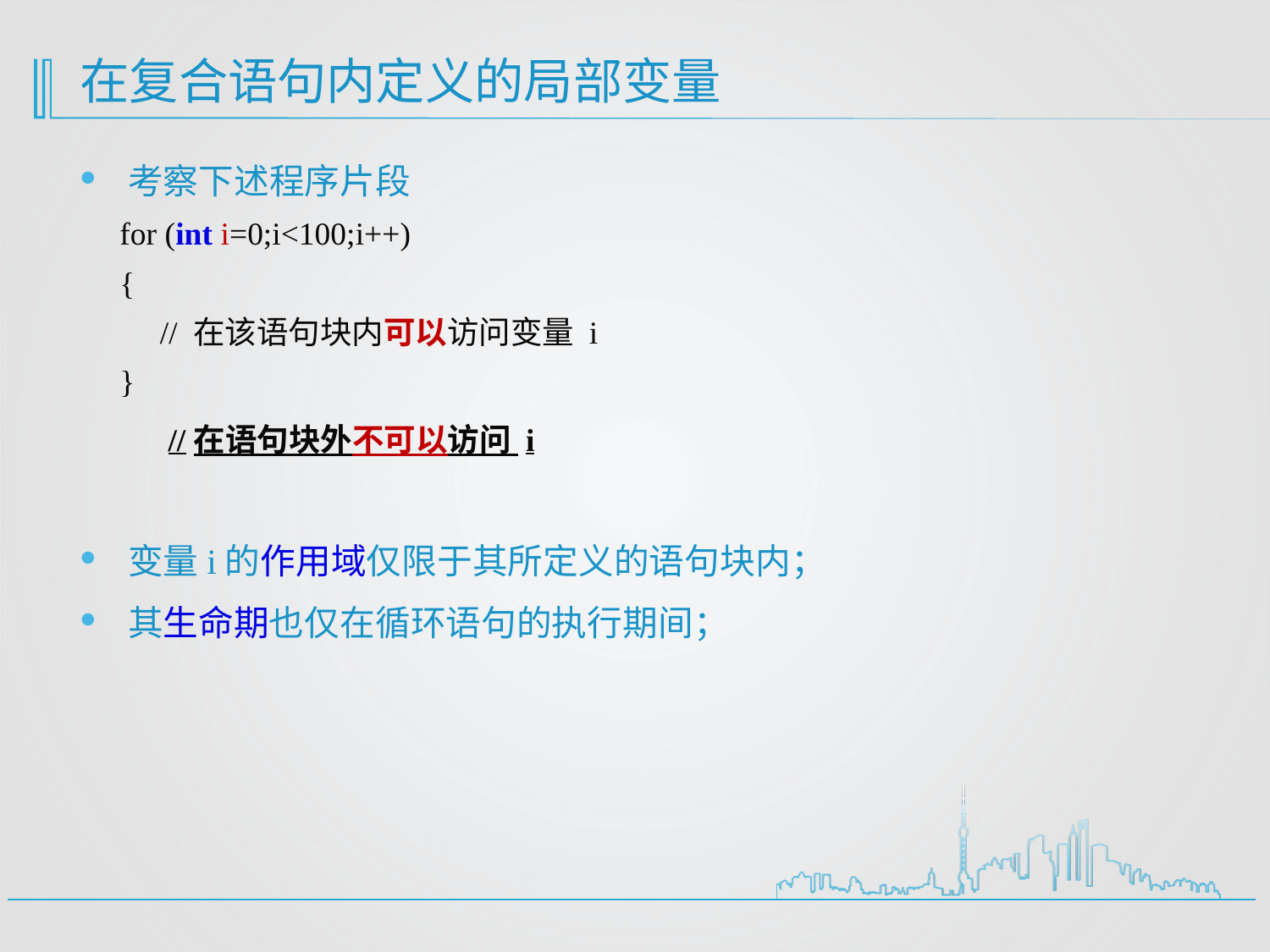

# 在复合语句内定义的局部变量
考察下述程序片段
for (int i=0;i<100;i++)
{
     // 在该语句块内可以访问变量 i
}
      //在语句块外不可以访问 i

变量i的作用域仅限于其所定义的语句块内；
其生命期也仅在循环语句的执行期间；